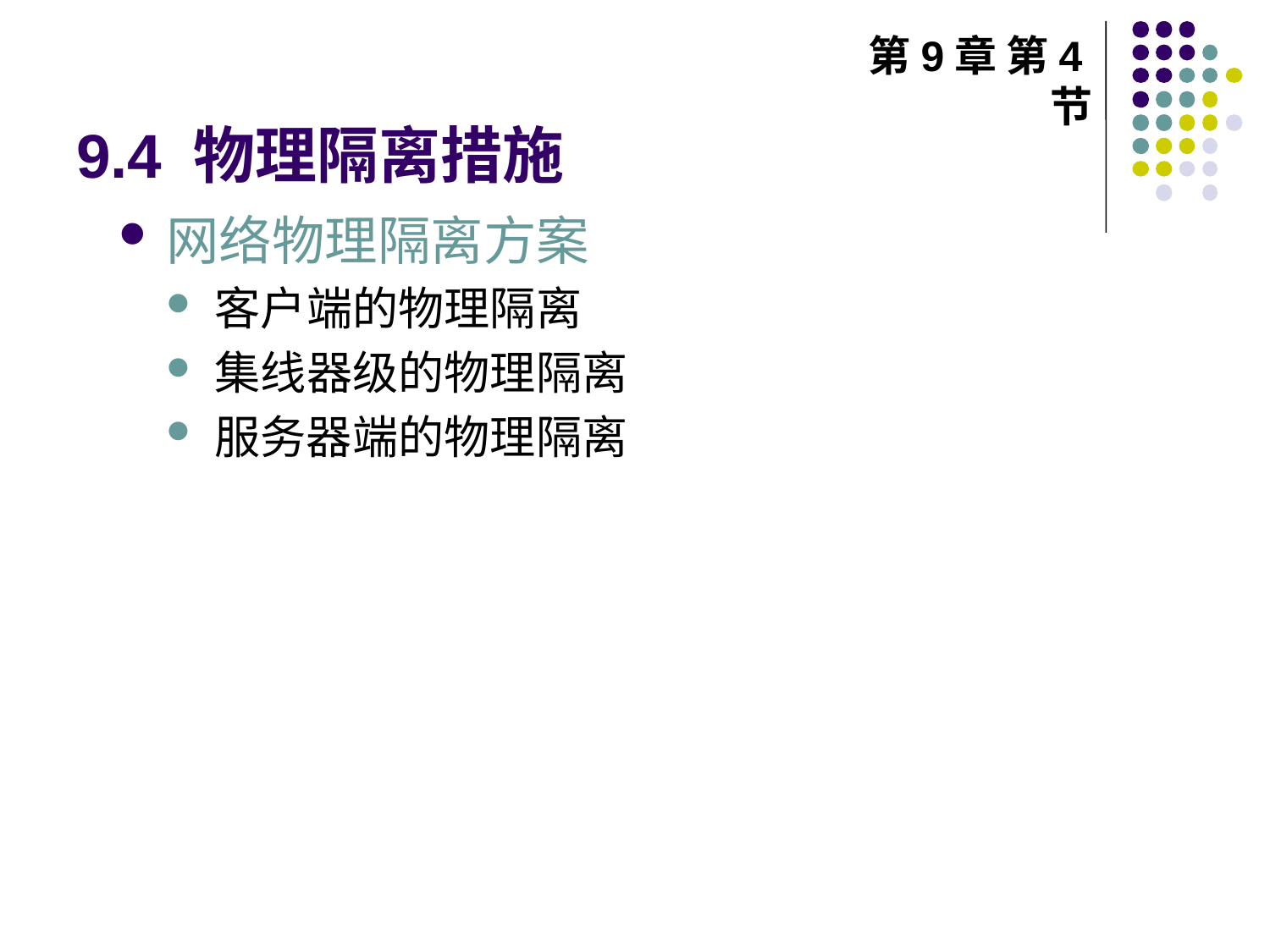

# 9.4 物理隔离措施
第9章 第4节
网络物理隔离方案
客户端的物理隔离
集线器级的物理隔离
服务器端的物理隔离